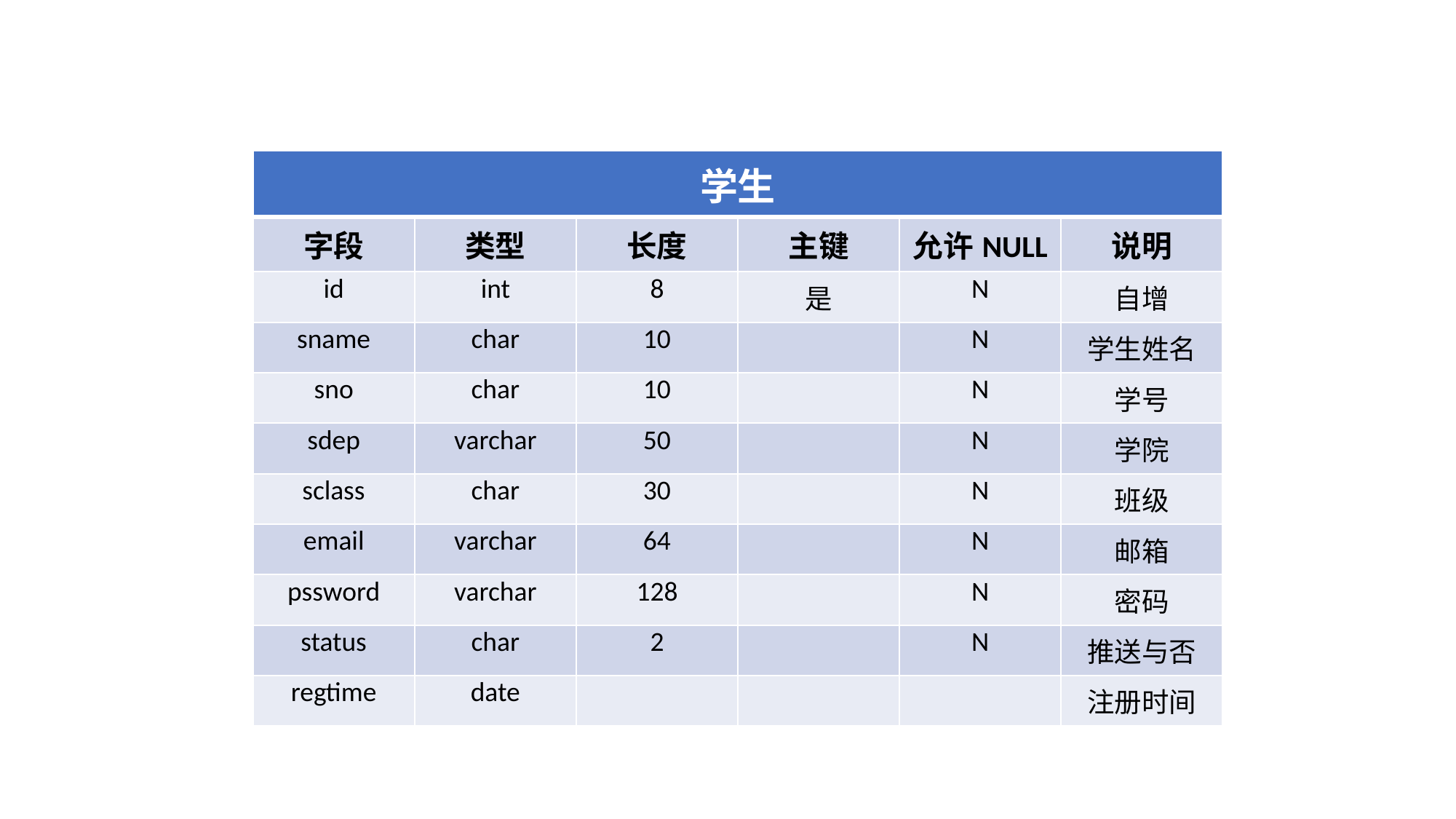

| 学生 |  |  |  |  |  |
| --- | --- | --- | --- | --- | --- |
| 字段 | 类型 | 长度 | 主键 | 允许NULL | 说明 |
| id | int | 8 | 是 | N | 自增 |
| sname | char | 10 |  | N | 学生姓名 |
| sno | char | 10 |  | N | 学号 |
| sdep | varchar | 50 |  | N | 学院 |
| sclass | char | 30 |  | N | 班级 |
| email | varchar | 64 |  | N | 邮箱 |
| pssword | varchar | 128 |  | N | 密码 |
| status | char | 2 |  | N | 推送与否 |
| regtime | date |  |  |  | 注册时间 |